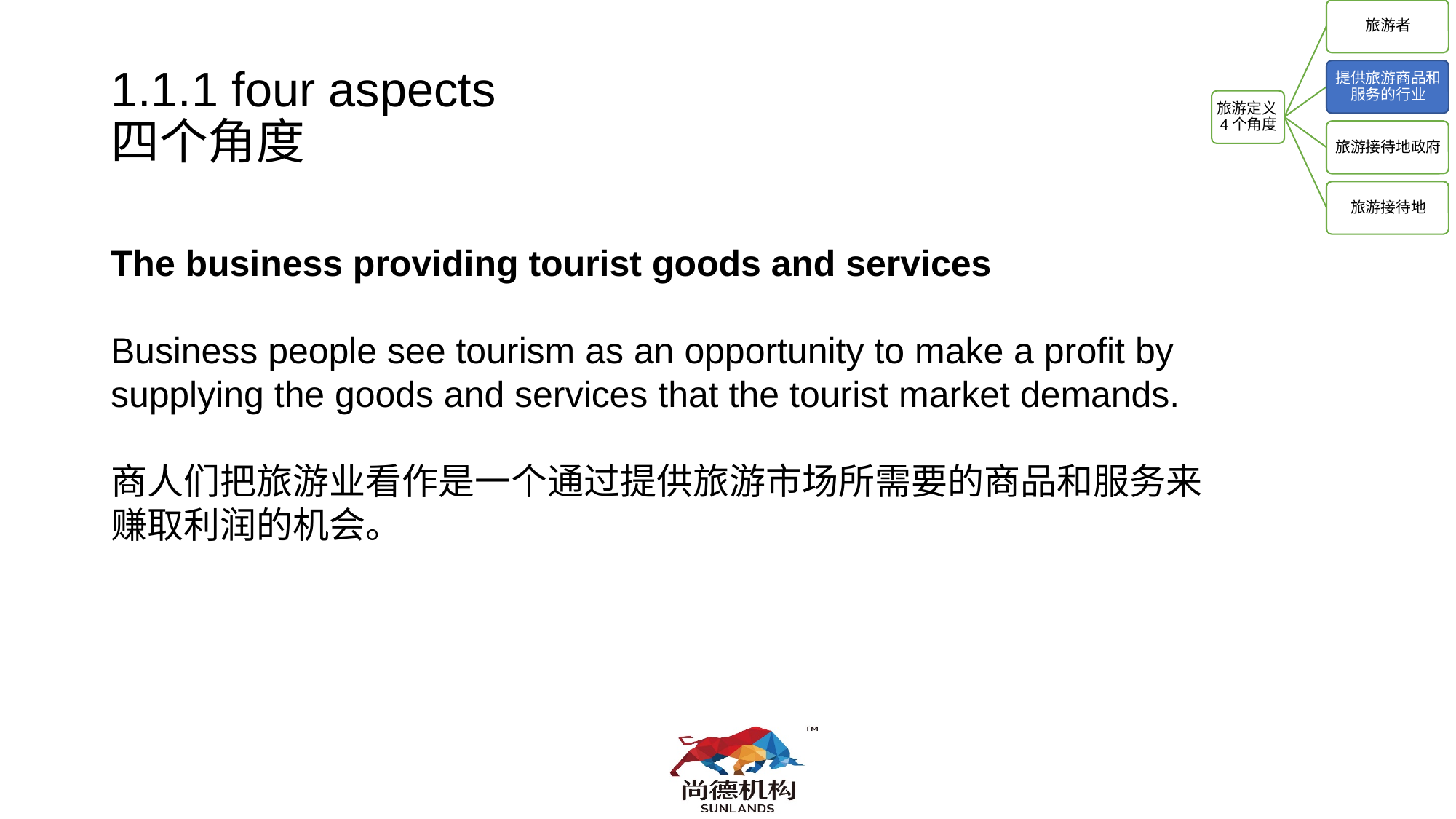

旅游定义4个角度

旅游者

提供旅游商品和服务的行业

旅游接待地政府

旅游接待地
1.1.1 four aspects
四个角度
The business providing tourist goods and services

Business people see tourism as an opportunity to make a profit by supplying the goods and services that the tourist market demands.

商人们把旅游业看作是一个通过提供旅游市场所需要的商品和服务来赚取利润的机会。